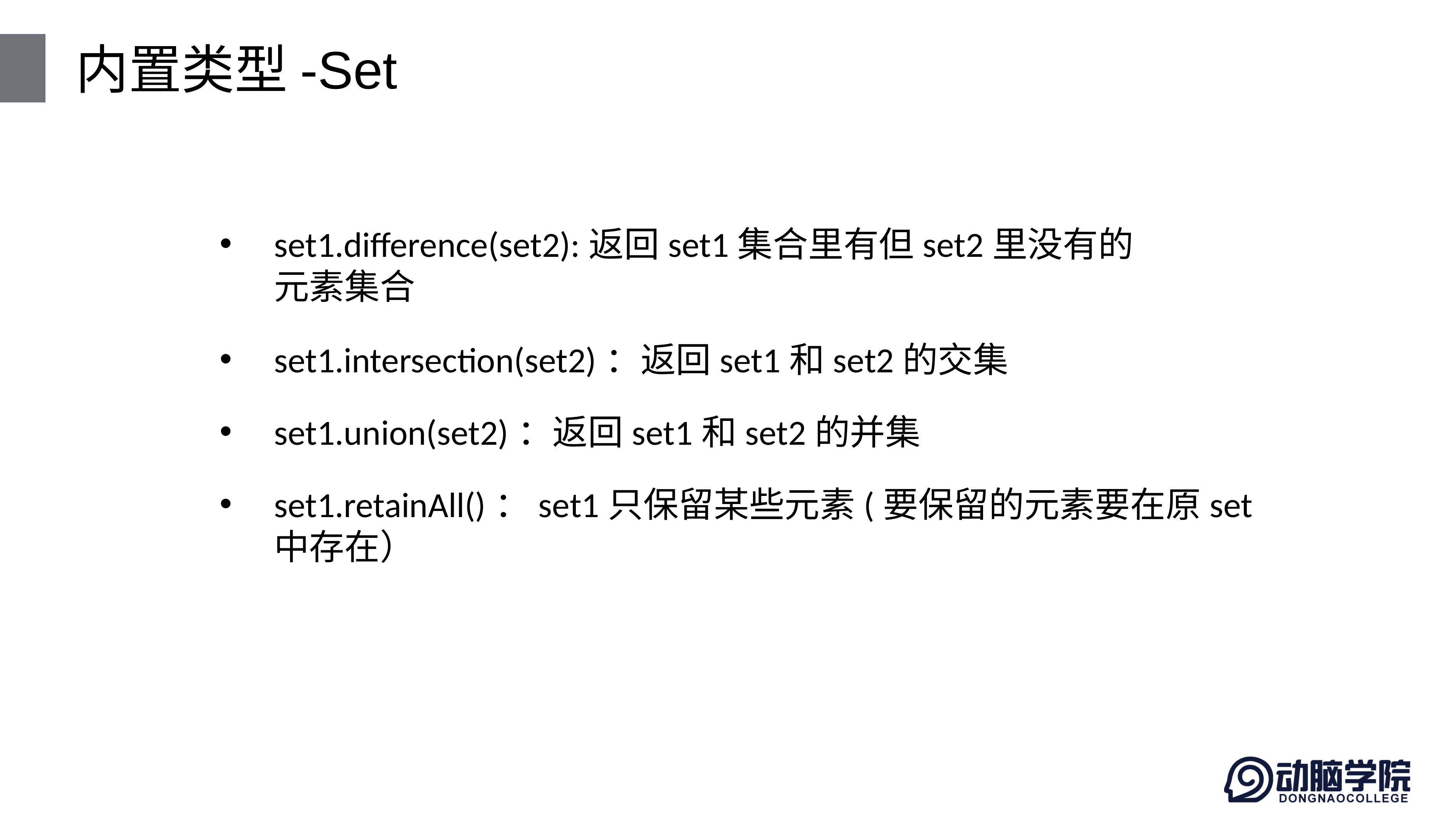

# 内置类型-Set
set1.difference(set2):返回set1集合里有但set2里没有的元素集合
set1.intersection(set2)：返回set1和set2的交集
set1.union(set2)：返回set1和set2的并集
set1.retainAll()：set1只保留某些元素(要保留的元素要在原set中存在）